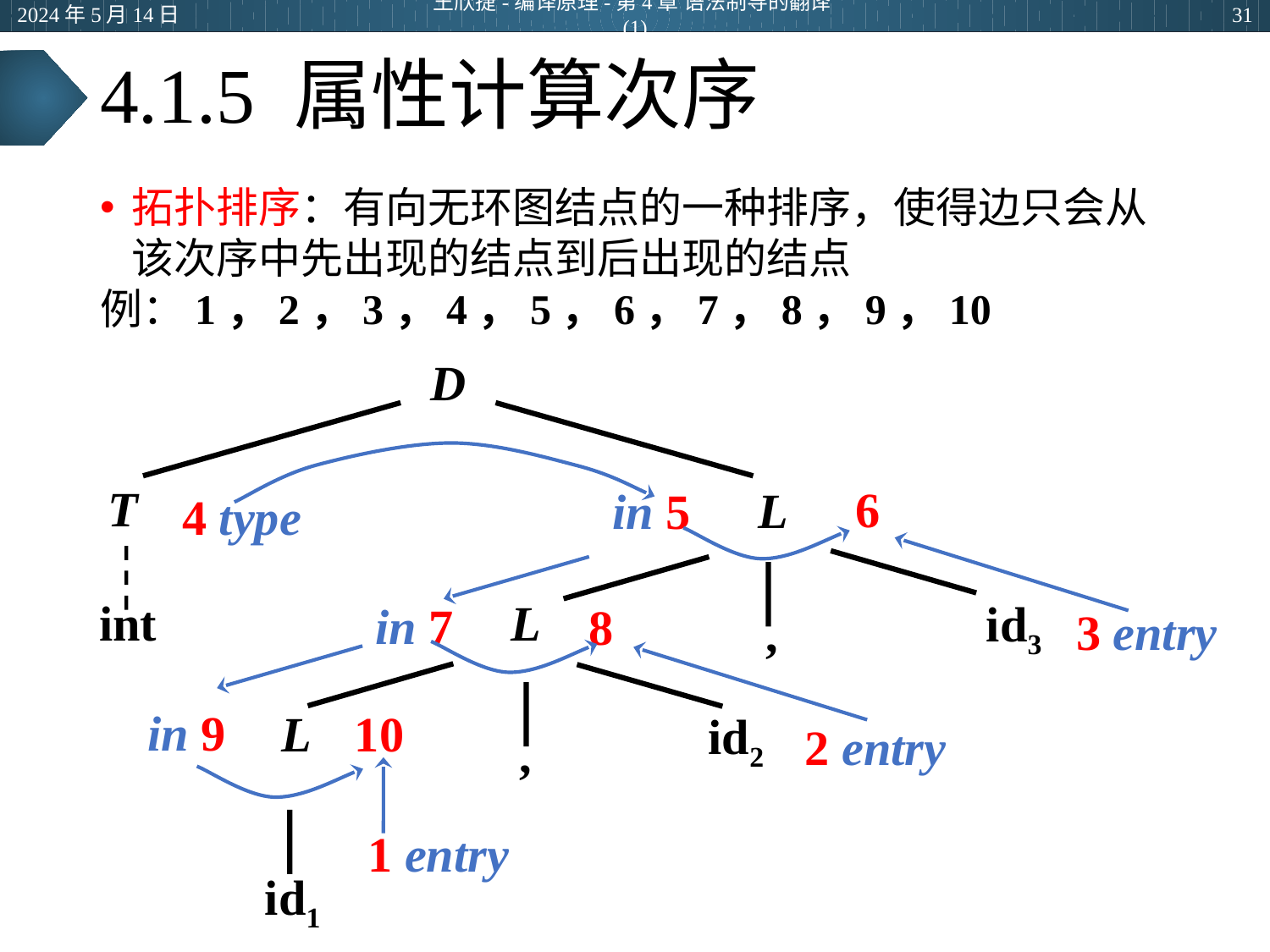

2024年5月14日
王欣捷-编译原理-第4章 语法制导的翻译(1)
31
# 4.1.5 属性计算次序
拓扑排序：有向无环图结点的一种排序，使得边只会从该次序中先出现的结点到后出现的结点
例：1，2，3，4，5，6，7，8，9，10
D

T
6
L
in 5
4 type

    int
L
id3
in 7
8
3 entry
,

in 9
10
L
id2
2 entry
,

1 entry
id1